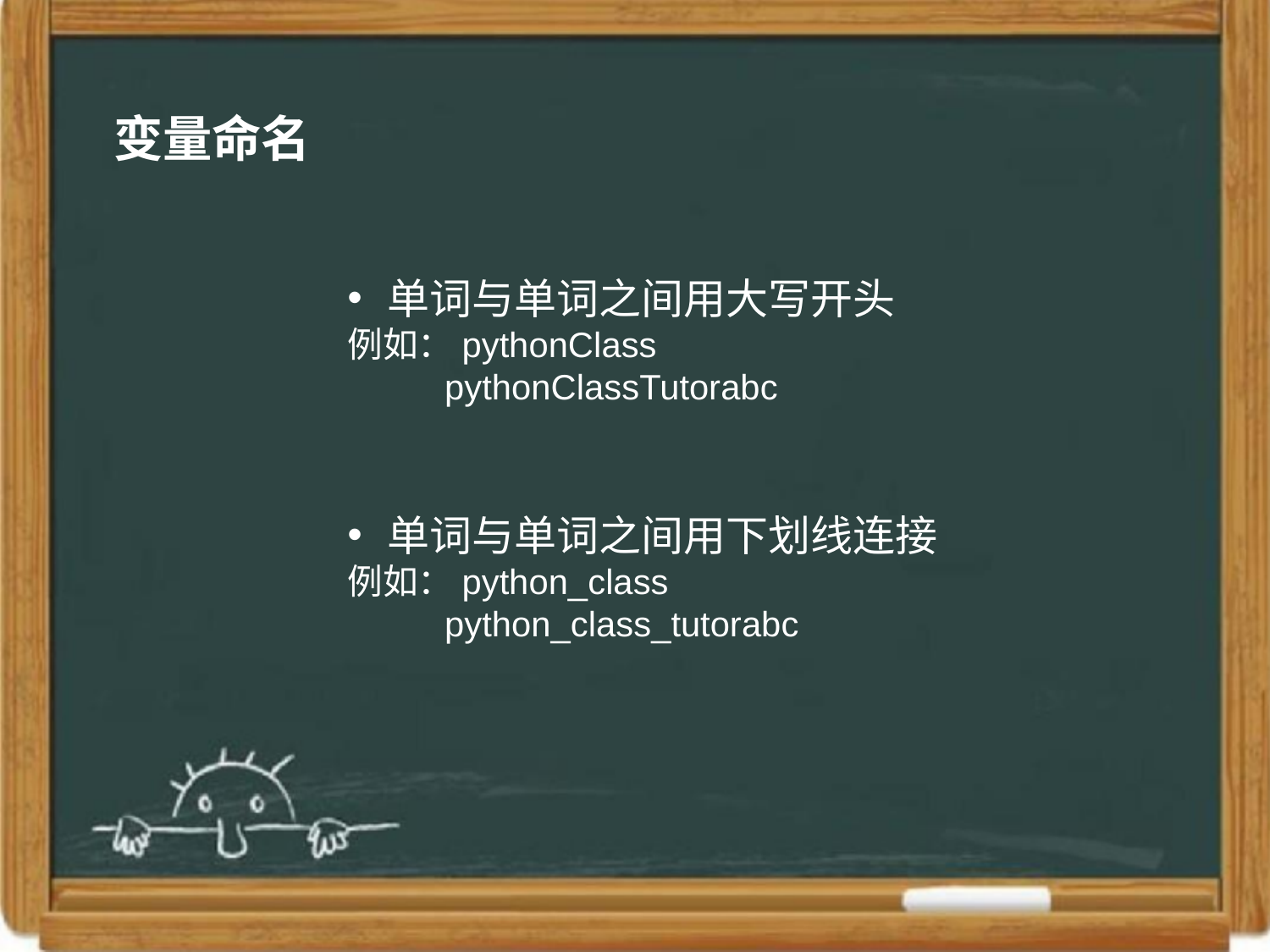

变量命名

单词与单词之间用大写开头
例如：pythonClass
          pythonClassTutorabc

单词与单词之间用下划线连接
例如：python_class
          python_class_tutorabc